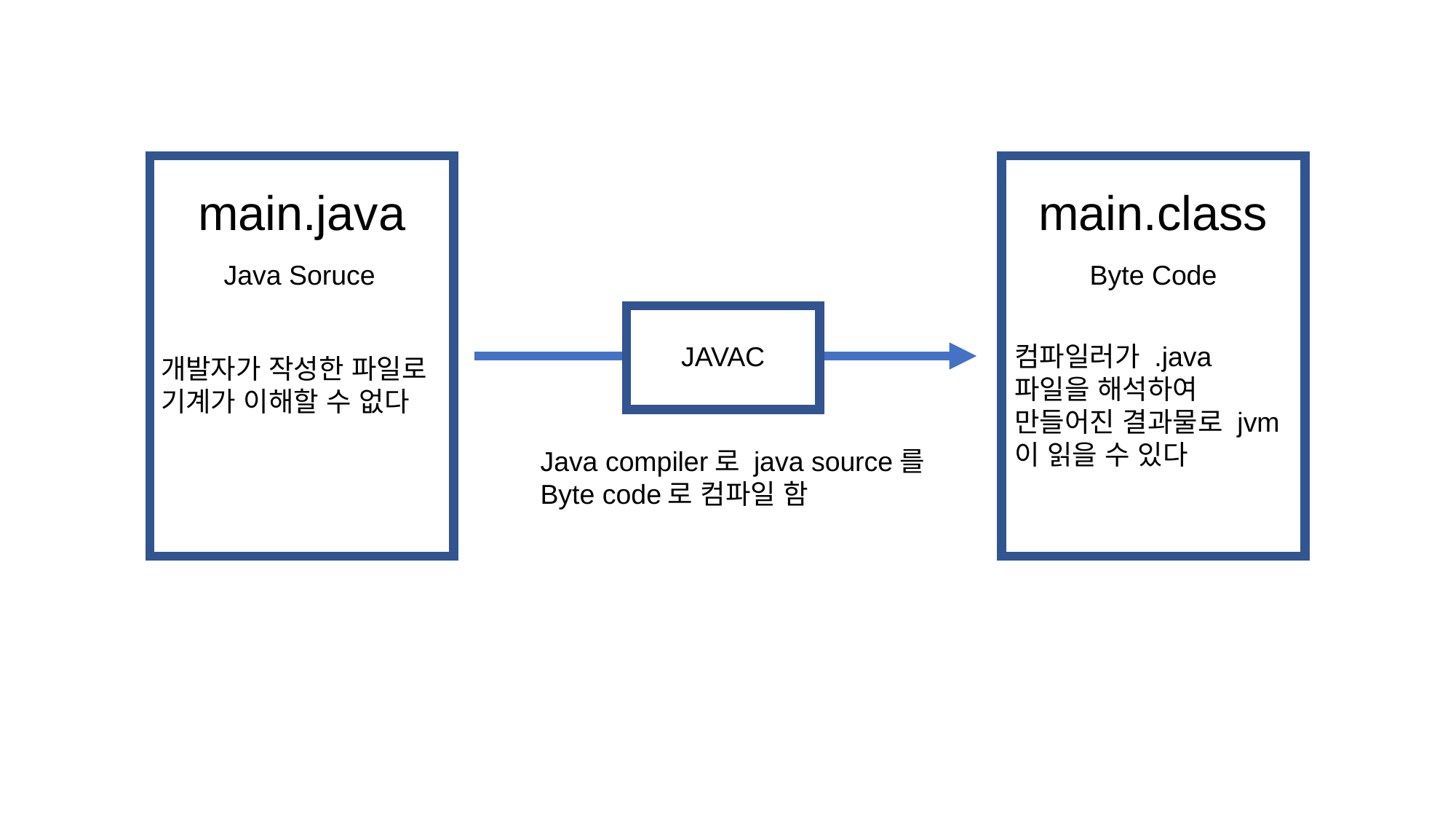

c

main.java
main.class
Java Soruce
Byte Code

JAVAC
컴파일러가 .java파일을 해석하여 만들어진 결과물로 jvm이 읽을 수 있다
개발자가 작성한 파일로 기계가 이해할 수 없다
Java compiler로 java source를
Byte code로 컴파일 함